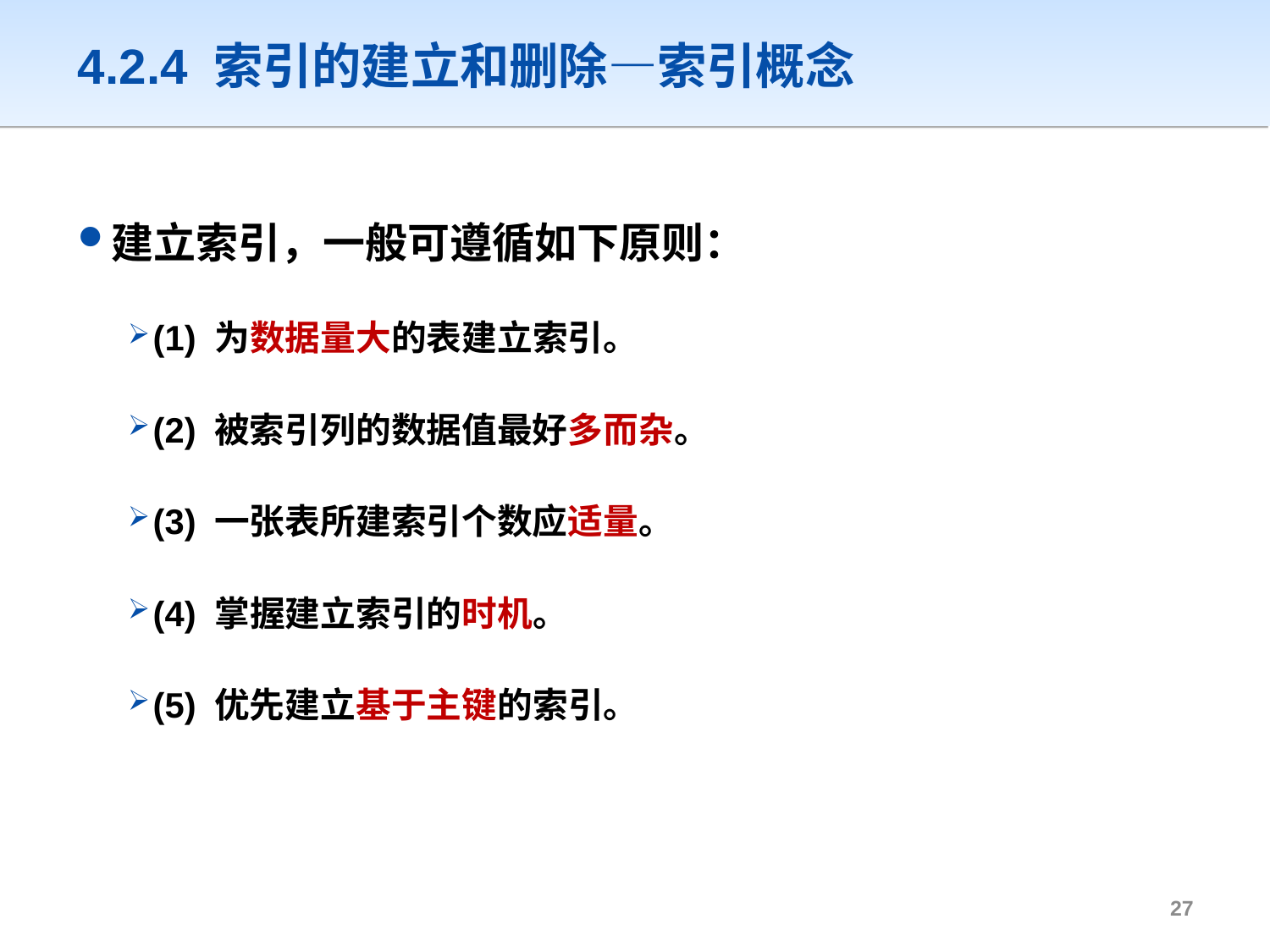

# 4.2.4 索引的建立和删除—索引概念
建立索引，一般可遵循如下原则：
(1) 为数据量大的表建立索引。
(2) 被索引列的数据值最好多而杂。
(3) 一张表所建索引个数应适量。
(4) 掌握建立索引的时机。
(5) 优先建立基于主键的索引。

27